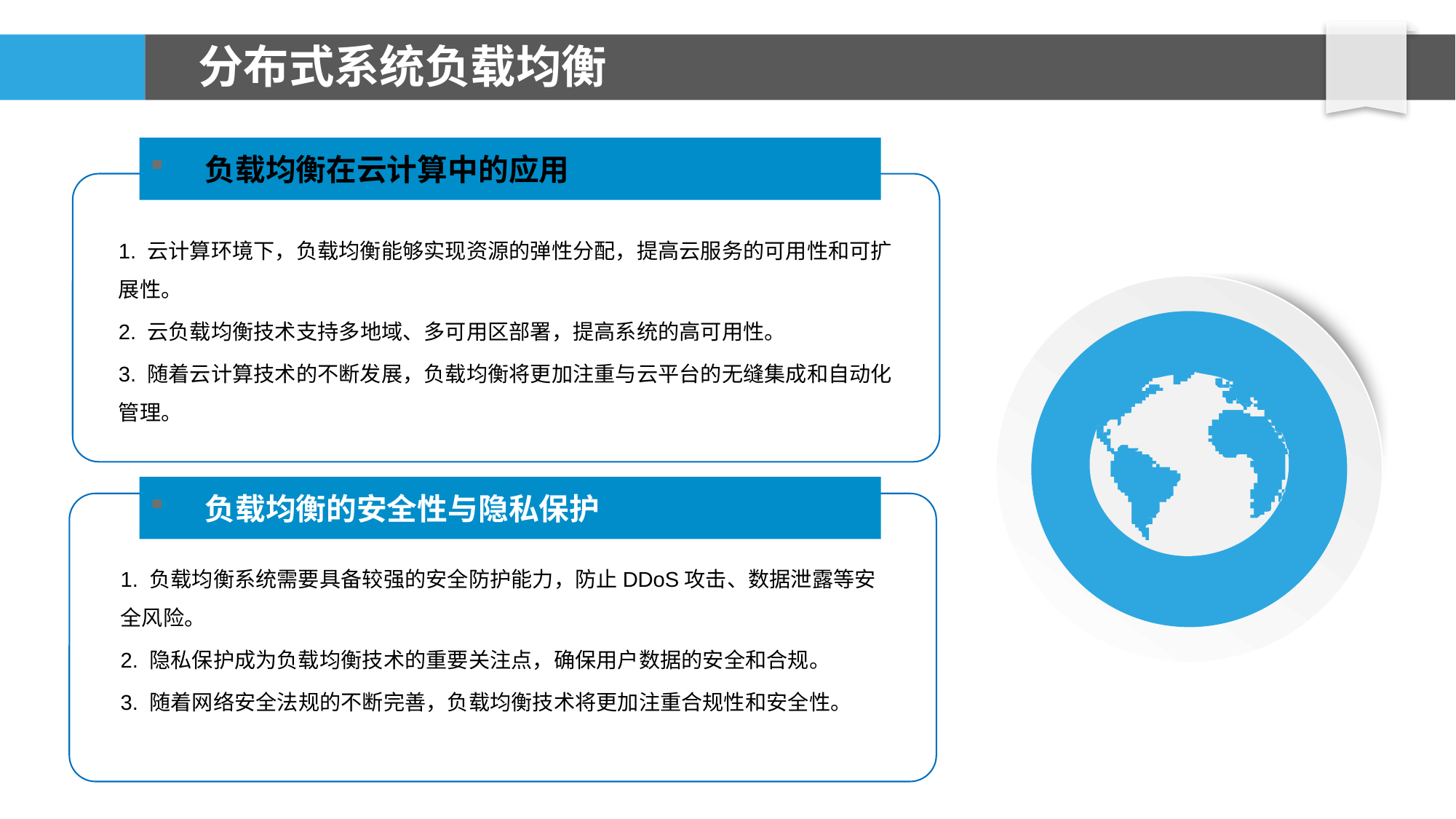

# 分布式系统负载均衡
负载均衡在云计算中的应用
1. 云计算环境下，负载均衡能够实现资源的弹性分配，提高云服务的可用性和可扩展性。
2. 云负载均衡技术支持多地域、多可用区部署，提高系统的高可用性。
3. 随着云计算技术的不断发展，负载均衡将更加注重与云平台的无缝集成和自动化管理。
负载均衡的安全性与隐私保护
1. 负载均衡系统需要具备较强的安全防护能力，防止DDoS攻击、数据泄露等安全风险。
2. 隐私保护成为负载均衡技术的重要关注点，确保用户数据的安全和合规。
3. 随着网络安全法规的不断完善，负载均衡技术将更加注重合规性和安全性。